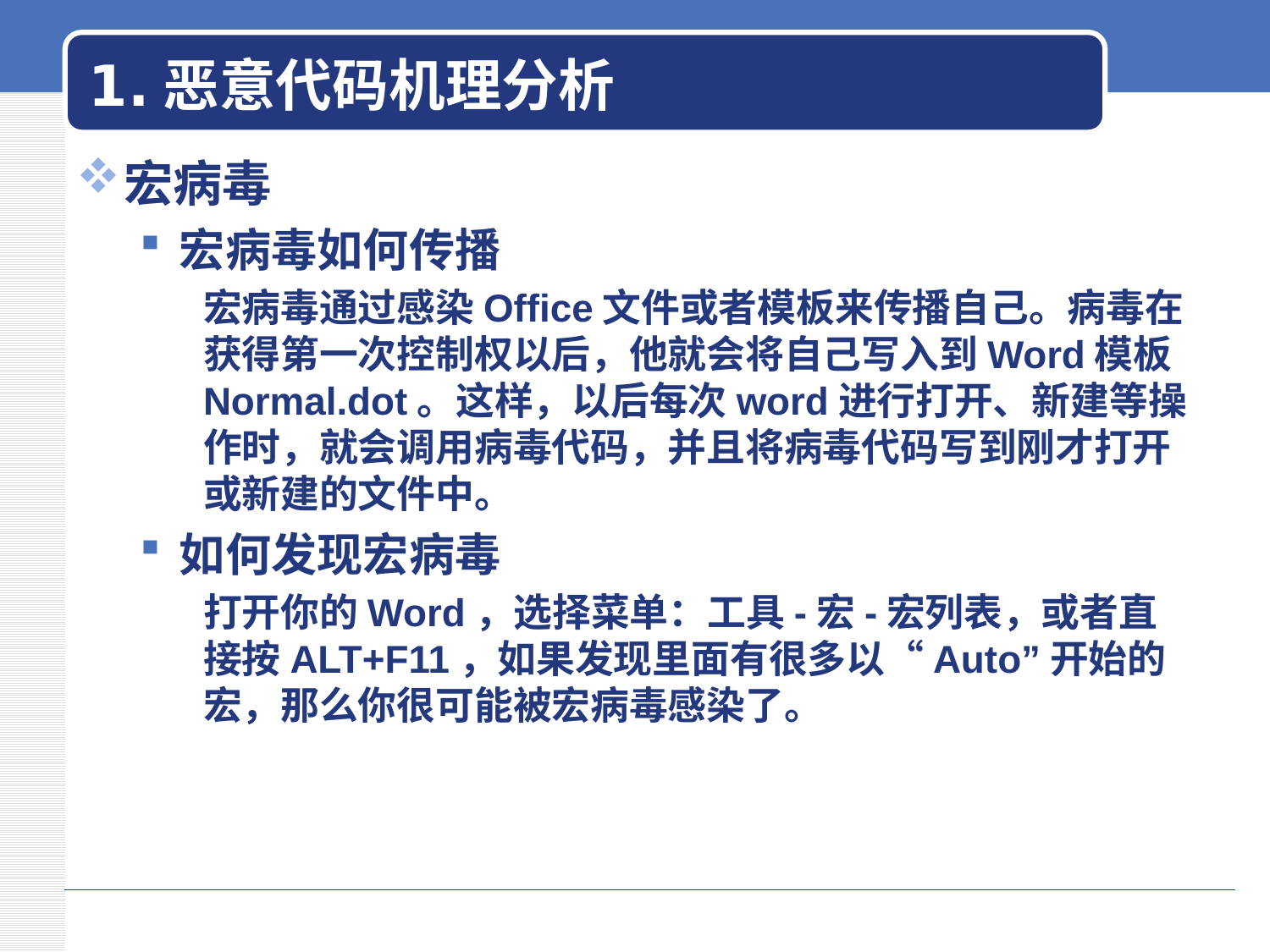

# 1.恶意代码机理分析
宏病毒
宏病毒如何传播
宏病毒通过感染Office文件或者模板来传播自己。病毒在获得第一次控制权以后，他就会将自己写入到Word模板Normal.dot。这样，以后每次word进行打开、新建等操作时，就会调用病毒代码，并且将病毒代码写到刚才打开或新建的文件中。
如何发现宏病毒
打开你的Word，选择菜单：工具-宏-宏列表，或者直接按ALT+F11，如果发现里面有很多以“Auto”开始的宏，那么你很可能被宏病毒感染了。